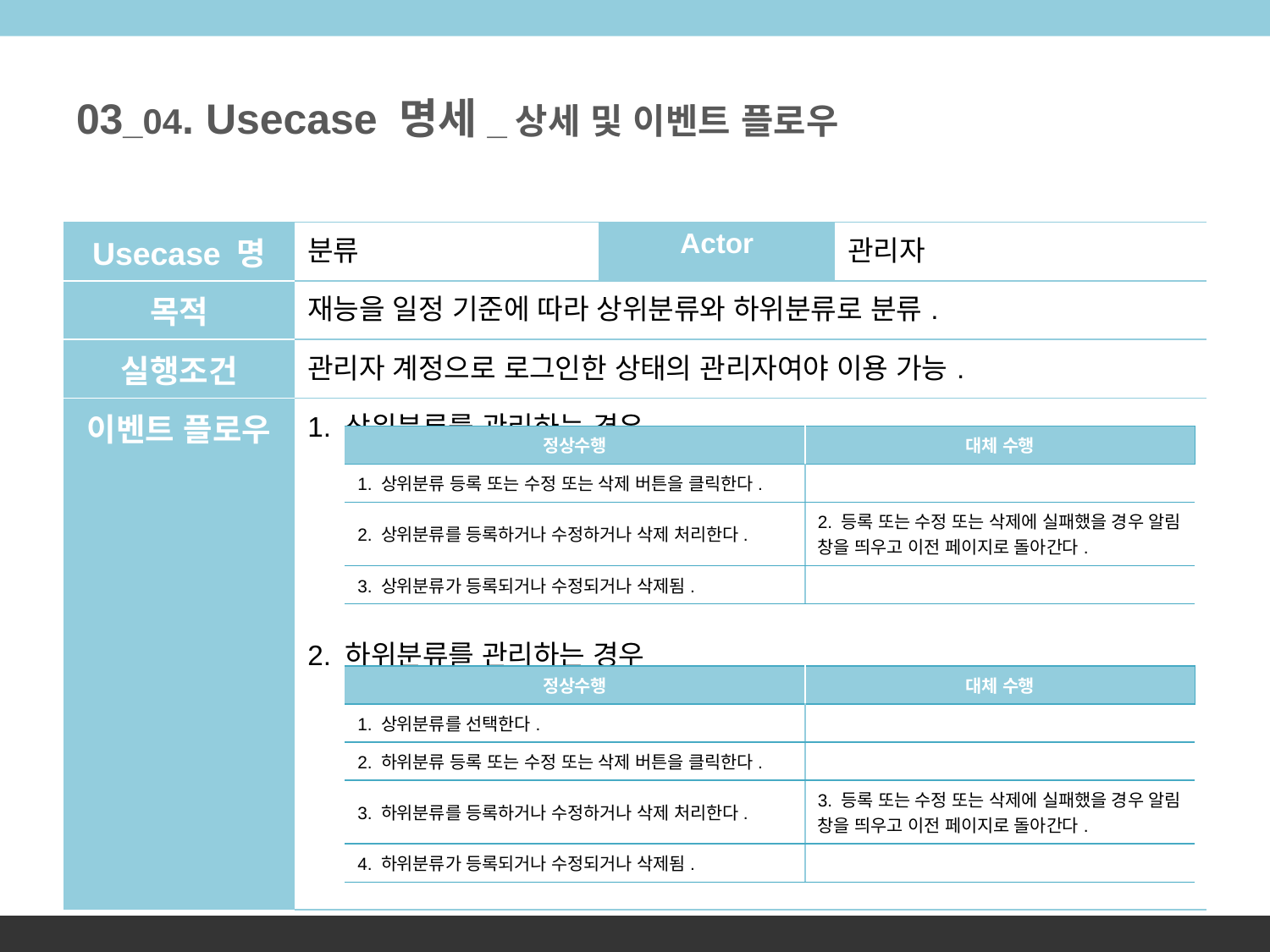

# 03_04. Usecase 명세_상세 및 이벤트 플로우
| Usecase 명 | 분류 | Actor | 관리자 |
| --- | --- | --- | --- |
| 목적 | 재능을 일정 기준에 따라 상위분류와 하위분류로 분류. |  |  |
| 실행조건 | 관리자 계정으로 로그인한 상태의 관리자여야 이용 가능. |  |  |
| 이벤트 플로우 | 1. 상위분류를 관리하는 경우 2. 하위분류를 관리하는 경우 |  |  |
| 정상수행 | 대체 수행 |
| --- | --- |
| 1. 상위분류 등록 또는 수정 또는 삭제 버튼을 클릭한다. |  |
| 2. 상위분류를 등록하거나 수정하거나 삭제 처리한다. | 2. 등록 또는 수정 또는 삭제에 실패했을 경우 알림 창을 띄우고 이전 페이지로 돌아간다. |
| 3. 상위분류가 등록되거나 수정되거나 삭제됨. |  |
| 정상수행 | 대체 수행 |
| --- | --- |
| 1. 상위분류를 선택한다. |  |
| 2. 하위분류 등록 또는 수정 또는 삭제 버튼을 클릭한다. |  |
| 3. 하위분류를 등록하거나 수정하거나 삭제 처리한다. | 3. 등록 또는 수정 또는 삭제에 실패했을 경우 알림 창을 띄우고 이전 페이지로 돌아간다. |
| 4. 하위분류가 등록되거나 수정되거나 삭제됨. |  |
/Team Project  KIWI/
11